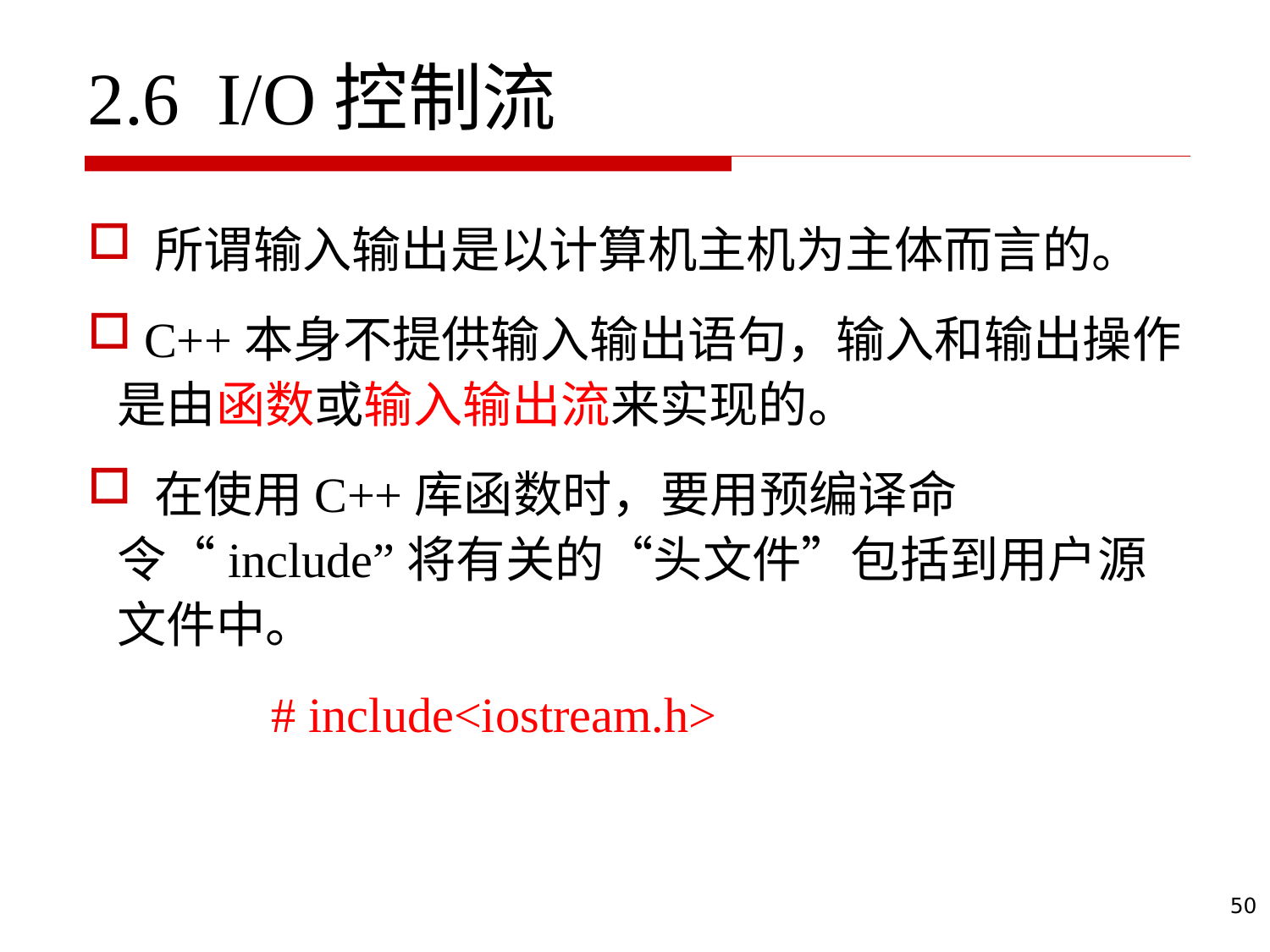

2.6  I/O控制流
 所谓输入输出是以计算机主机为主体而言的。
 C++本身不提供输入输出语句，输入和输出操作是由函数或输入输出流来实现的。
 在使用C++库函数时，要用预编译命令“include”将有关的“头文件”包括到用户源文件中。
               # include<iostream.h>

50